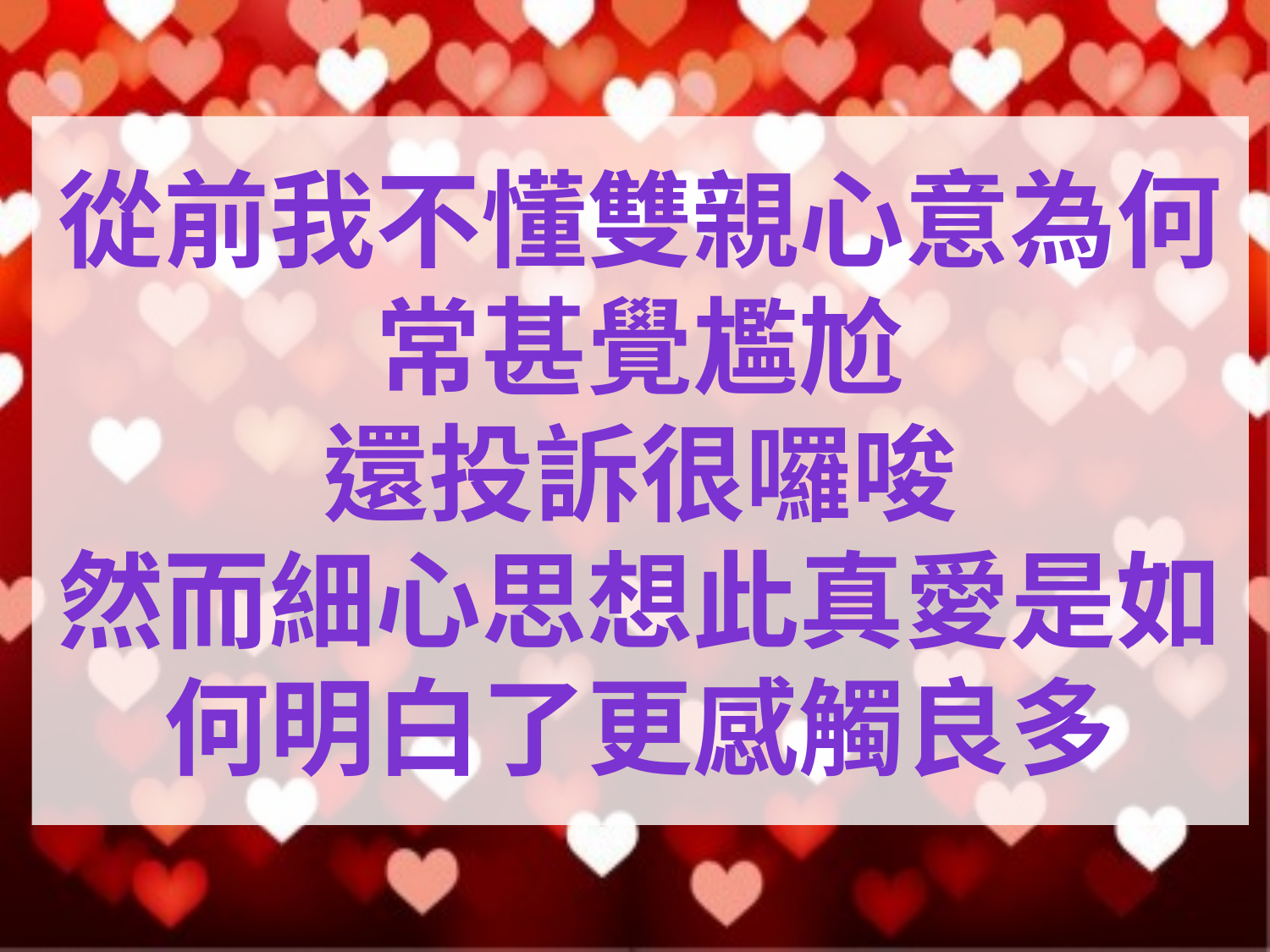

# 從前我不懂雙親心意為何 常甚覺尷尬 還投訴很囉唆 然而細心思想此真愛是如何明白了更感觸良多